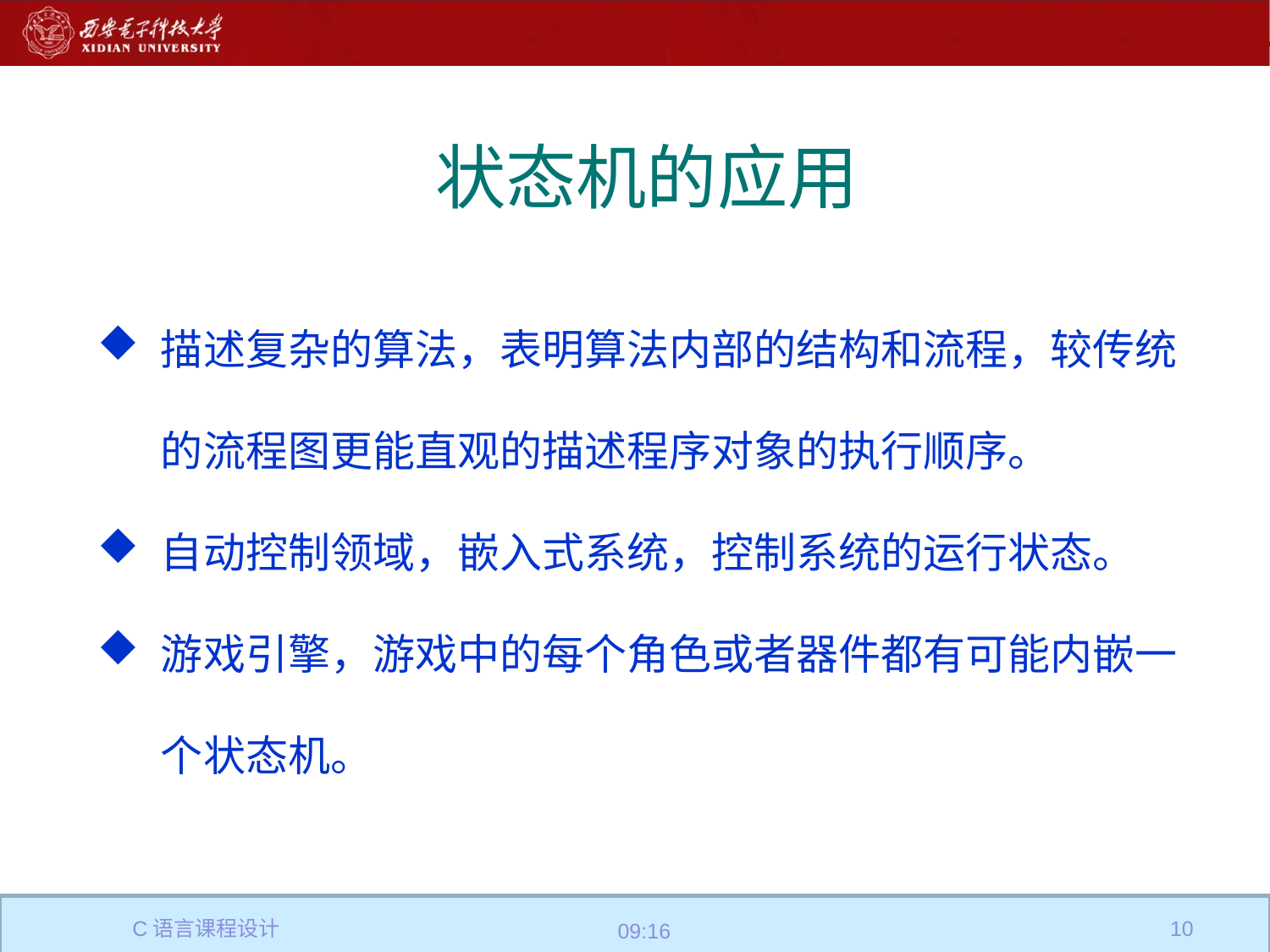

# 状态机的应用
描述复杂的算法，表明算法内部的结构和流程，较传统的流程图更能直观的描述程序对象的执行顺序。
自动控制领域，嵌入式系统，控制系统的运行状态。
游戏引擎，游戏中的每个角色或者器件都有可能内嵌一个状态机。
C语言课程设计
10
09:16